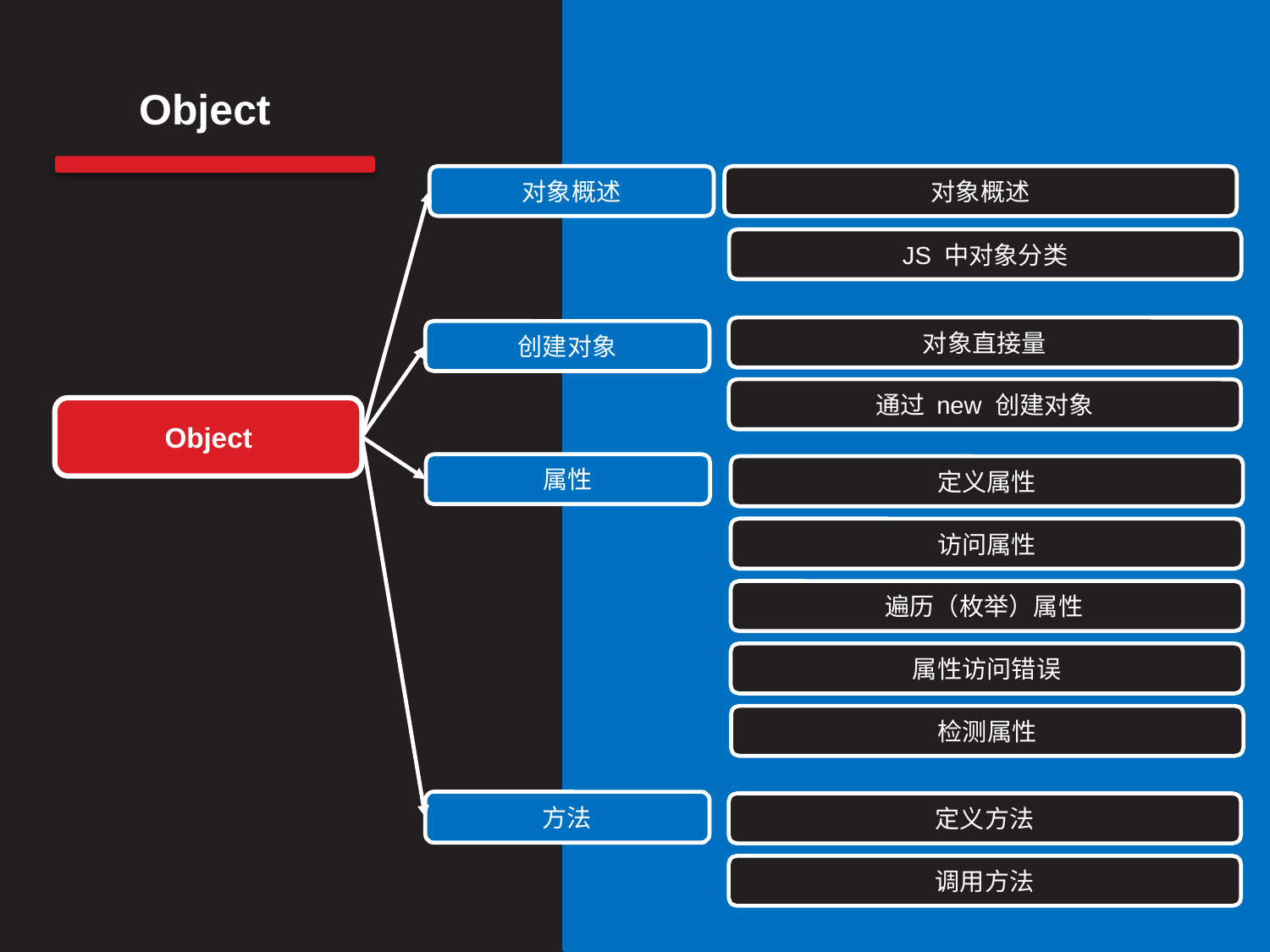

Object

对象概述
对象概述
JS 中对象分类
对象直接量
创建对象
通过 new 创建对象
Object
属性
定义属性
访问属性
遍历（枚举）属性
属性访问错误
检测属性
方法
定义方法
调用方法